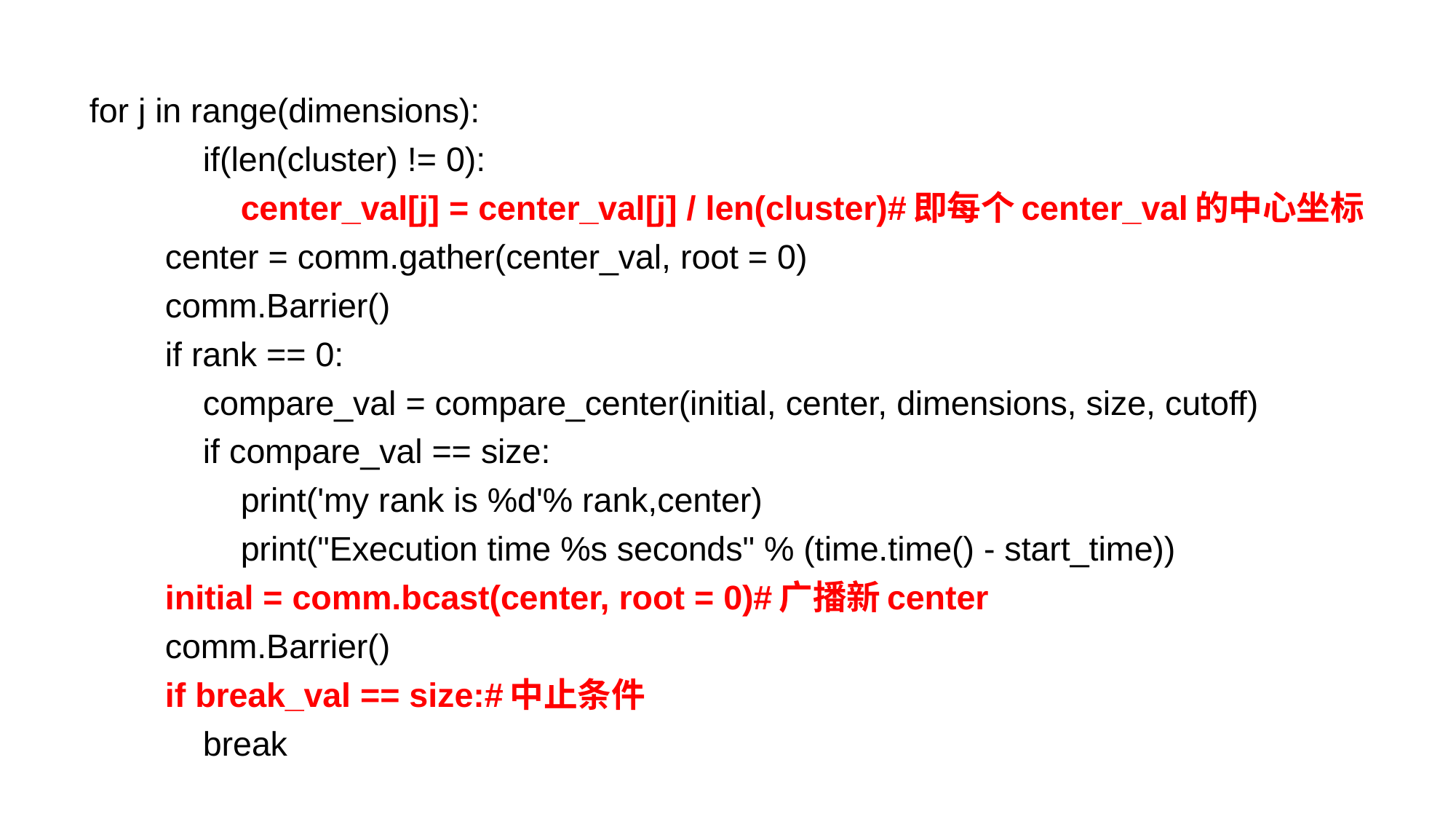

for j in range(dimensions):
            if(len(cluster) != 0):
                center_val[j] = center_val[j] / len(cluster)#即每个center_val的中心坐标
        center = comm.gather(center_val, root = 0)
        comm.Barrier()
        if rank == 0:
            compare_val = compare_center(initial, center, dimensions, size, cutoff)
            if compare_val == size:
                print('my rank is %d'% rank,center)
                print("Execution time %s seconds" % (time.time() - start_time))
        initial = comm.bcast(center, root = 0)#广播新center
        comm.Barrier()
        if break_val == size:#中止条件
            break